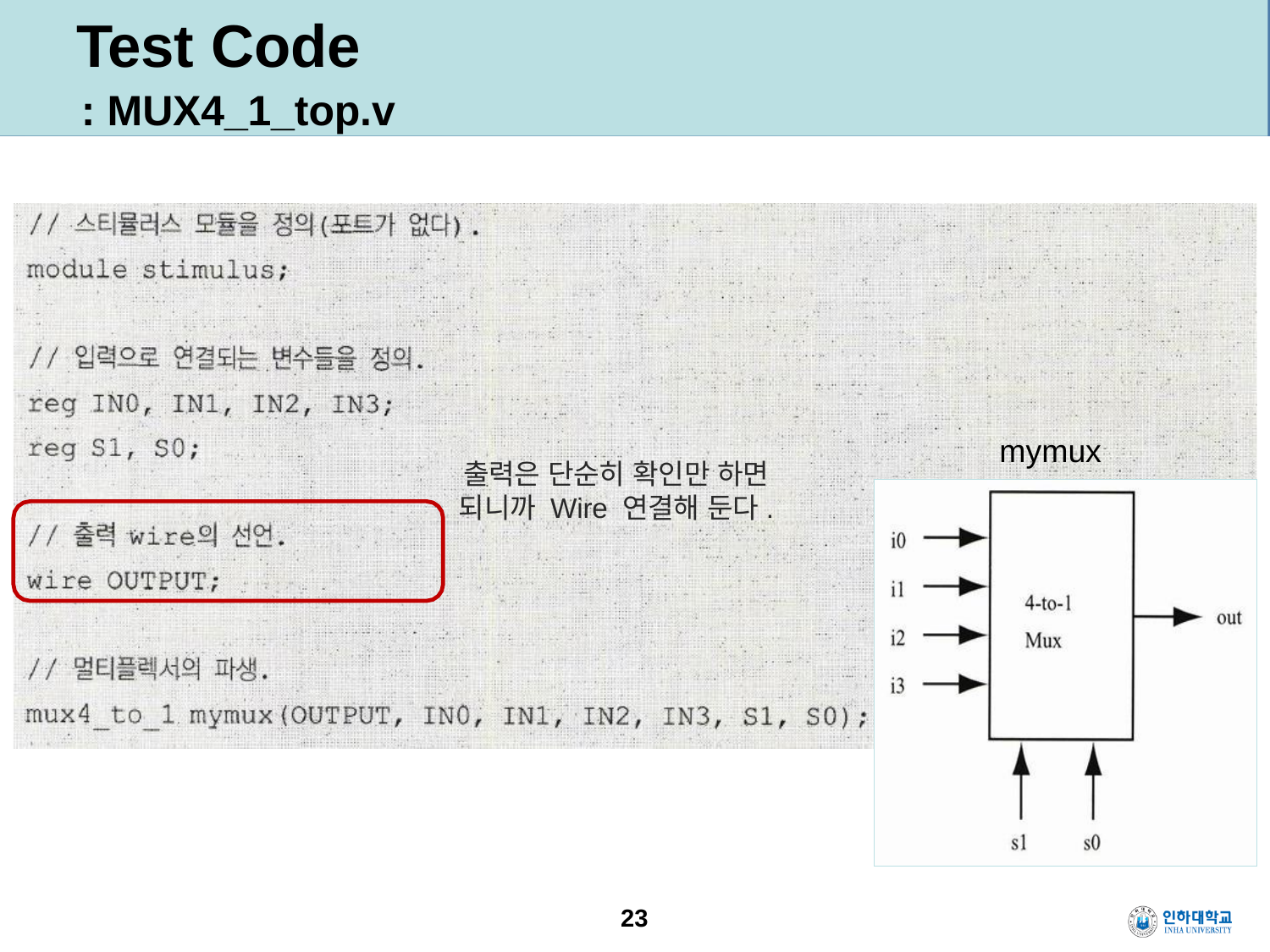

# Test Code
: MUX4_1_top.v

mymux
출력은 단순히 확인만 하면 되니까 Wire 연결해 둔다.

23